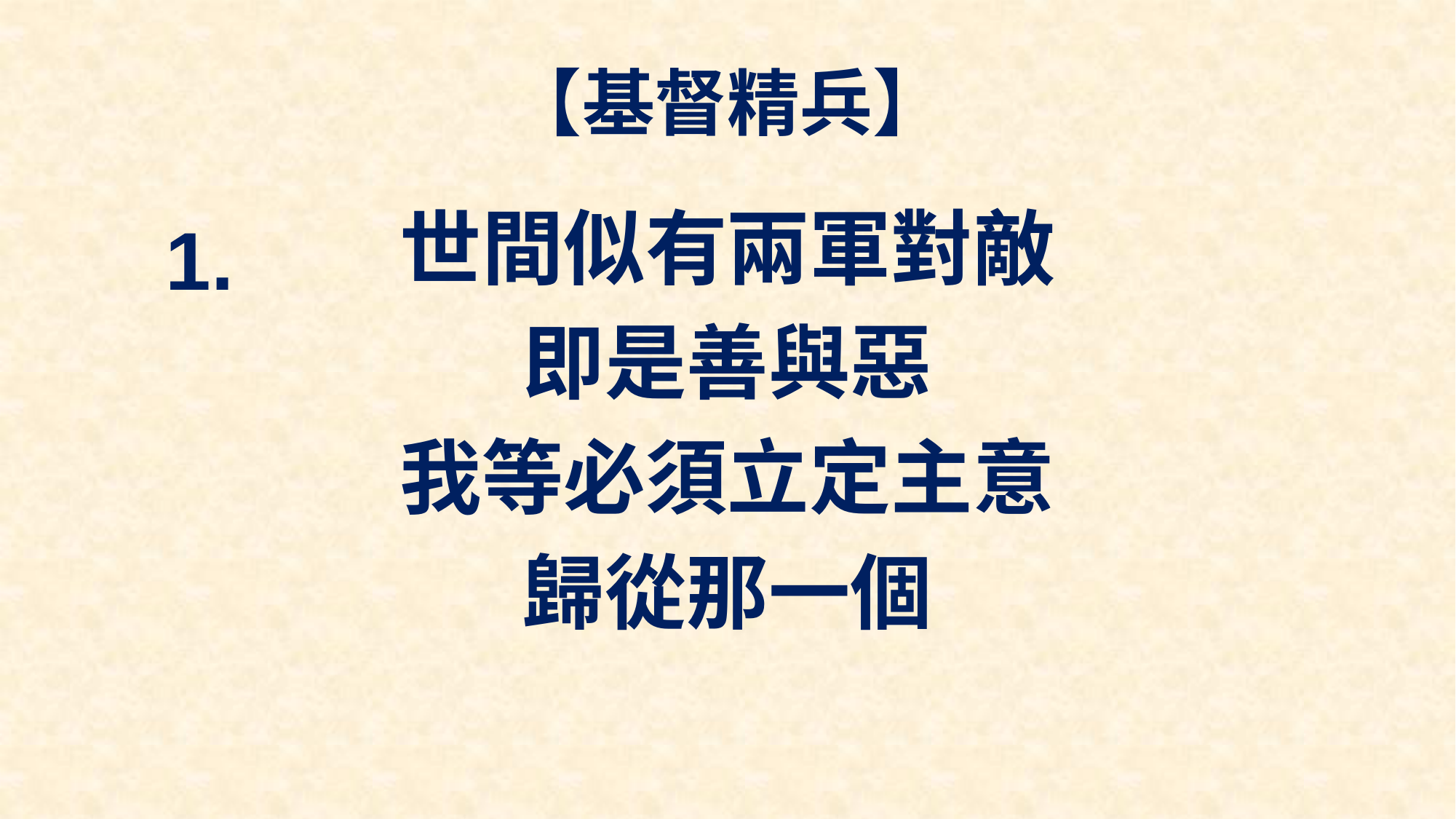

# 【基督精兵】
世間似有兩軍對敵
即是善與惡
我等必須立定主意
歸從那一個
1.